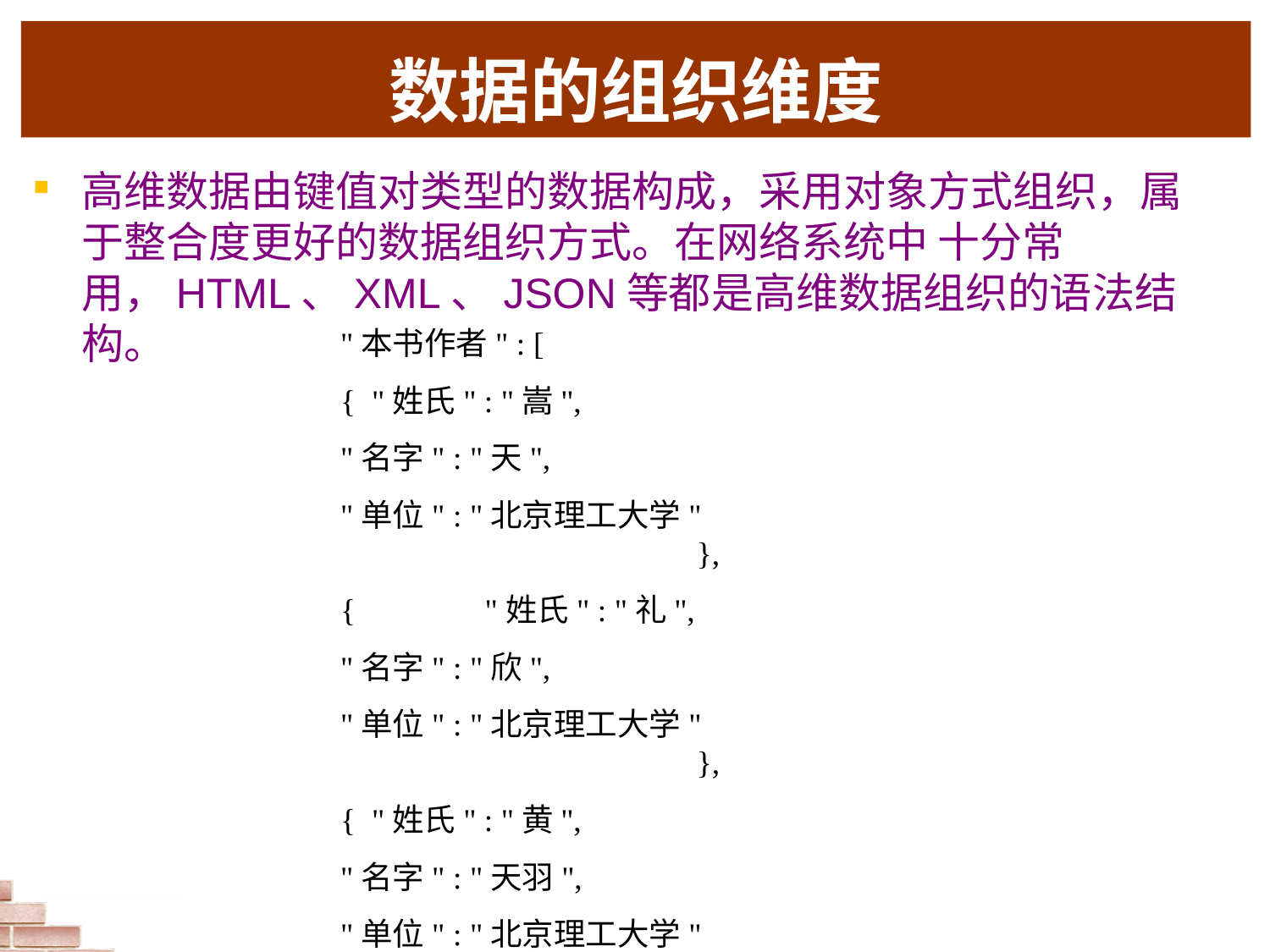

数据的组织维度
高维数据由键值对类型的数据构成，采用对象方式组织，属于整合度更好的数据组织方式。在网络系统中 十分常用，HTML、XML、JSON等都是高维数据组织的语法结构。
"本书作者" : [

{  "姓氏" : "嵩",

"名字" : "天",

"单位" : "北京理工大学"	},

{	"姓氏" : "礼",

"名字" : "欣",

"单位" : "北京理工大学"	},

{  "姓氏" : "黄",

"名字" : "天羽",

"单位" : "北京理工大学"	}

]